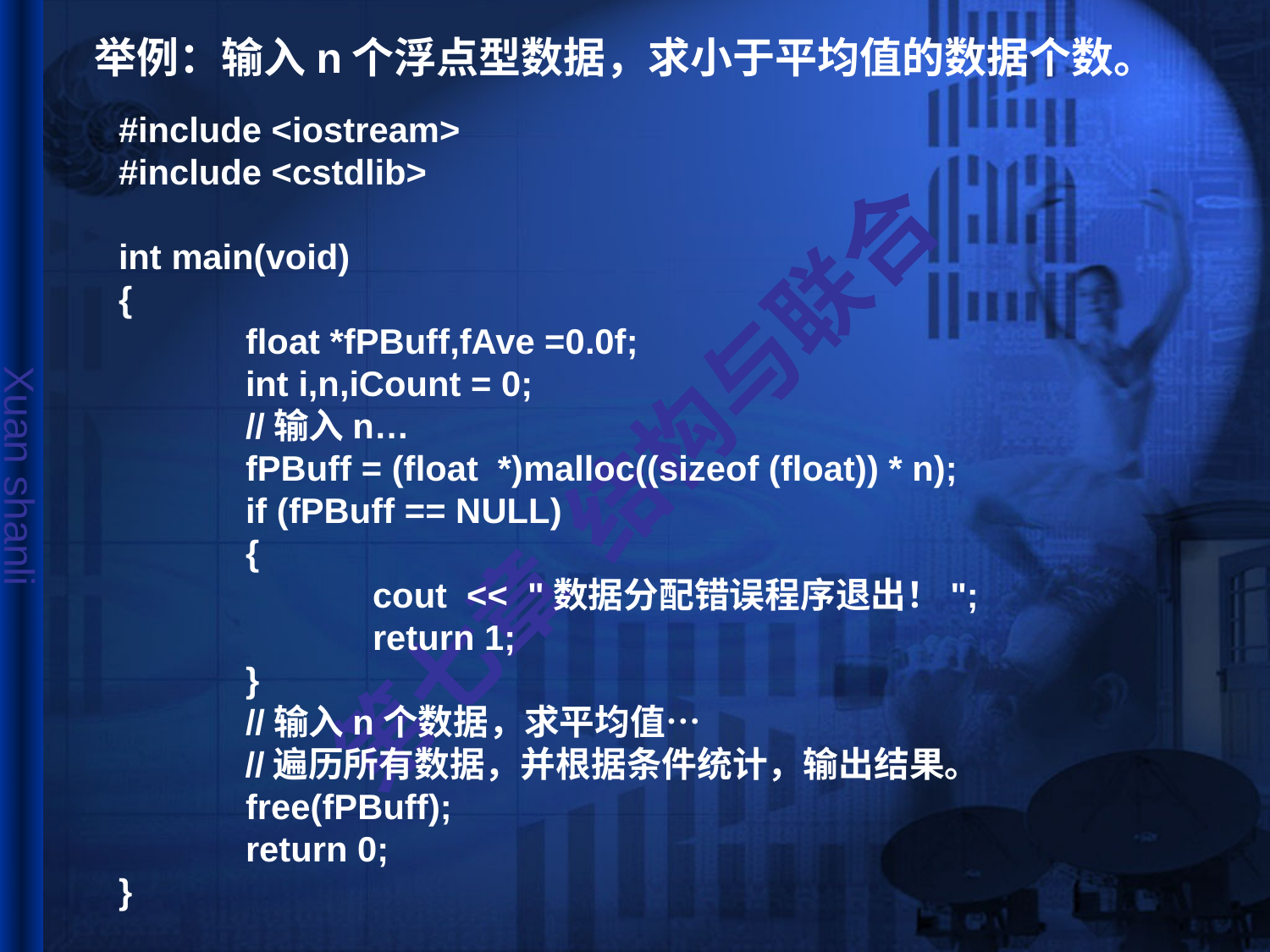

# 举例：输入n个浮点型数据，求小于平均值的数据个数。
#include <iostream>
#include <cstdlib>

int main(void)
{
	float *fPBuff,fAve =0.0f;
	int i,n,iCount = 0;
	//输入n…
	fPBuff = (float  *)malloc((sizeof (float)) * n);
	if (fPBuff == NULL)
	{
		cout  <<  "数据分配错误程序退出！";
		return 1;
	}
	//输入n个数据，求平均值…
             //遍历所有数据，并根据条件统计，输出结果。
	free(fPBuff);
	return 0;
}